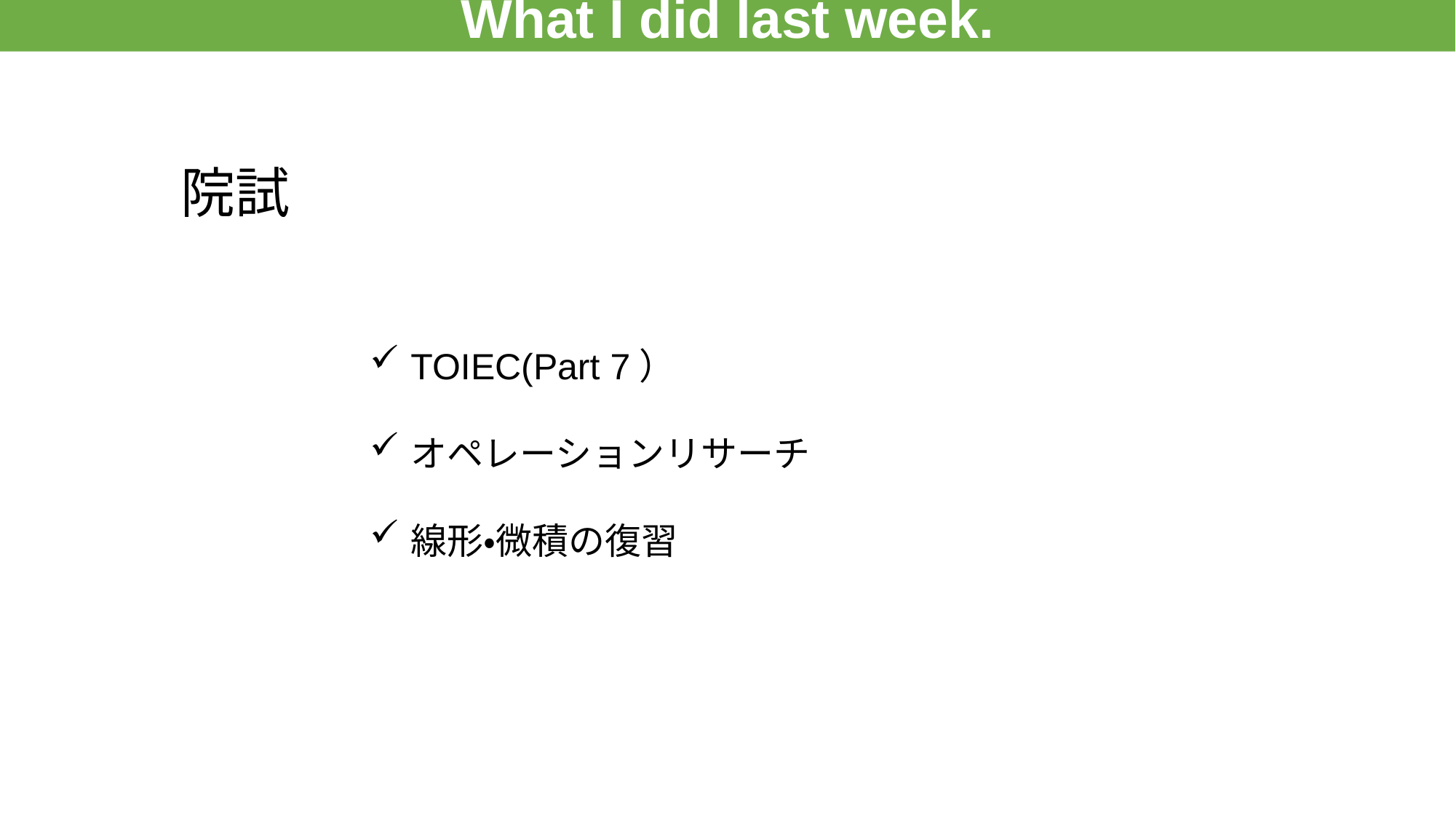

What I did last week.
院試
TOIEC(Part 7）
オペレーションリサーチ
線形・微積の復習